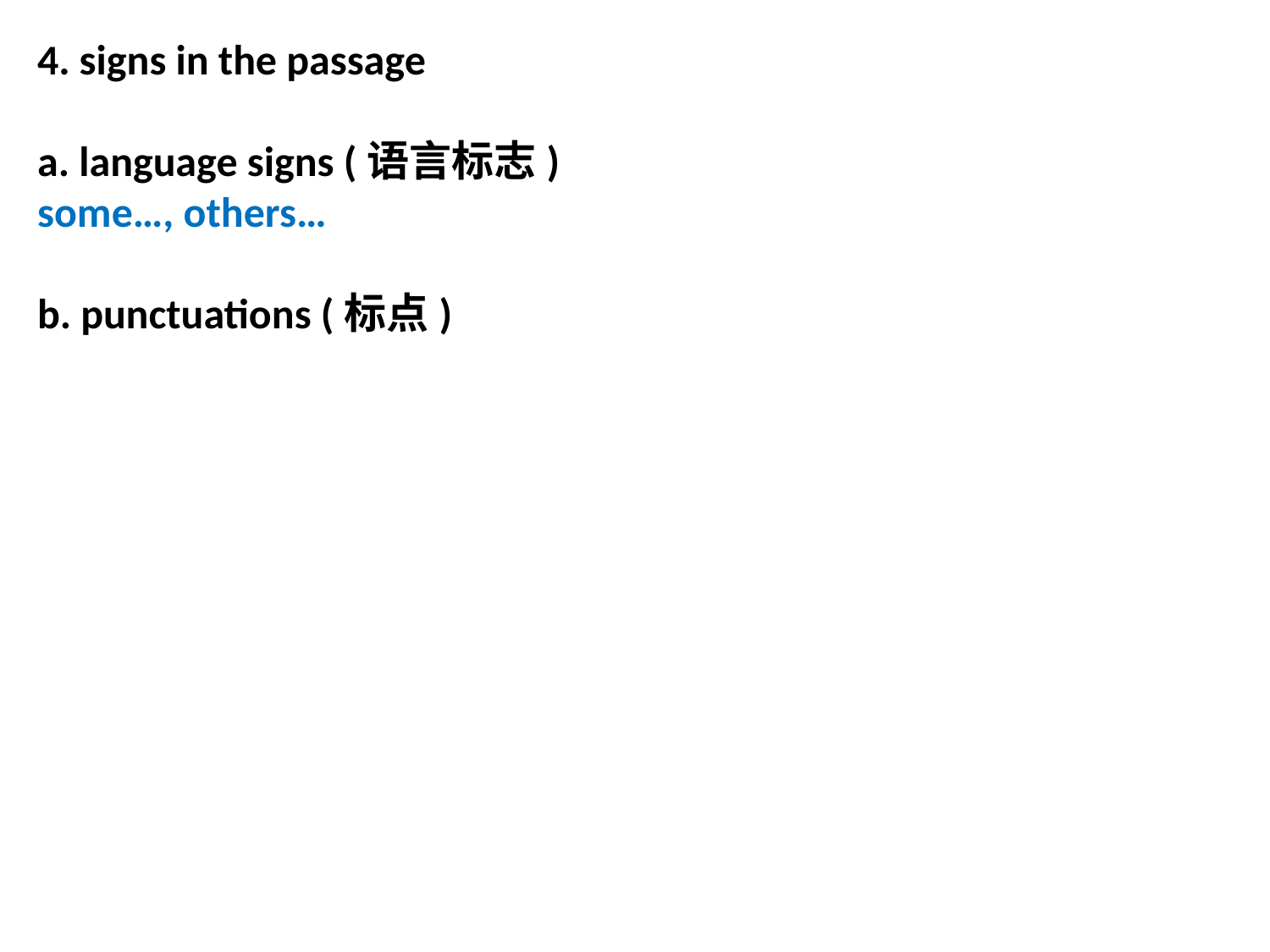

4. signs in the passage

a. language signs (语言标志)
some…, others…

b. punctuations (标点)